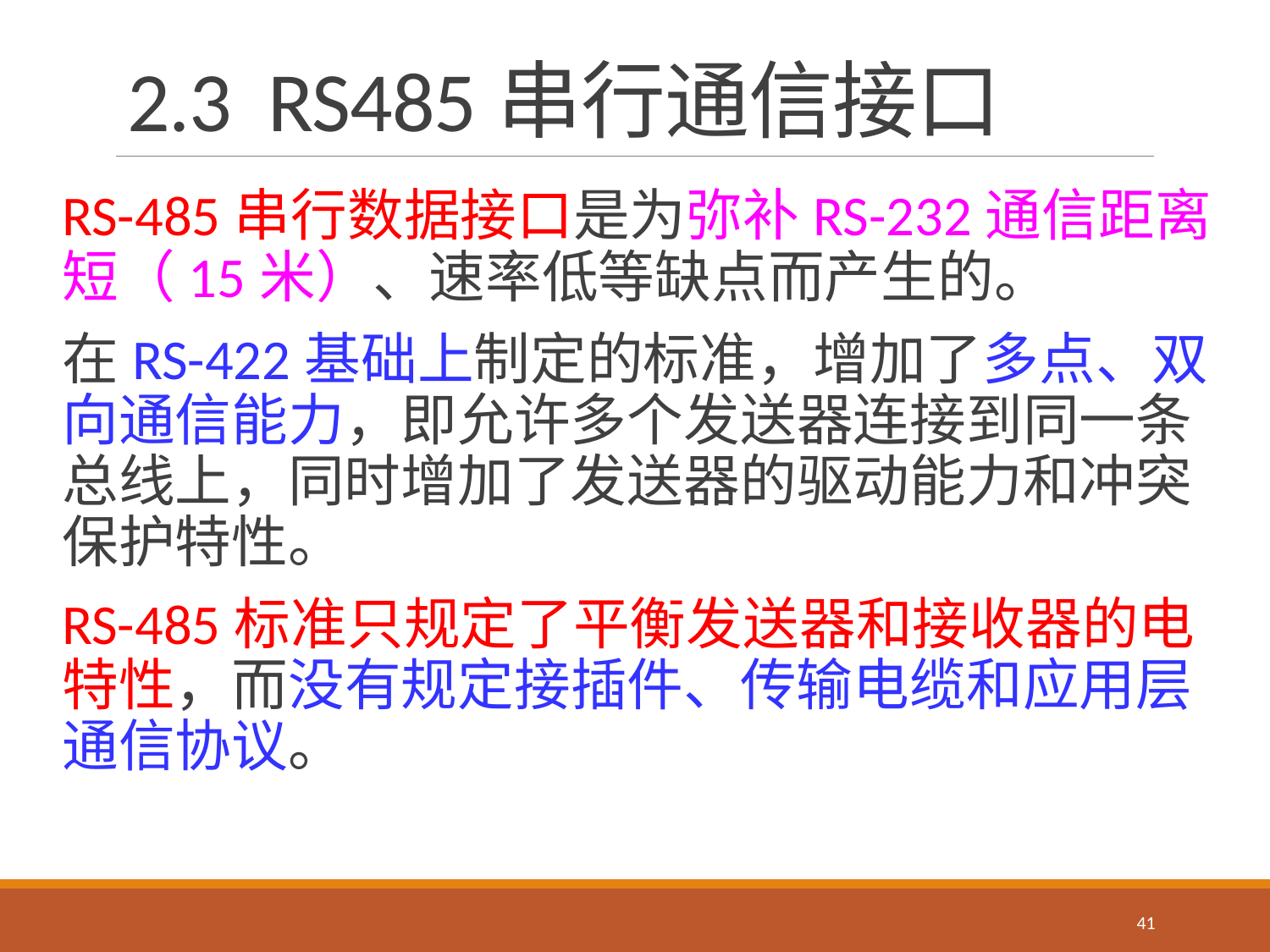

# 2.3  RS485串行通信接口
RS-485串行数据接口是为弥补RS-232通信距离短（15米）、速率低等缺点而产生的。
在RS-422基础上制定的标准，增加了多点、双向通信能力，即允许多个发送器连接到同一条总线上，同时增加了发送器的驱动能力和冲突保护特性。
RS-485标准只规定了平衡发送器和接收器的电特性，而没有规定接插件、传输电缆和应用层通信协议。
41